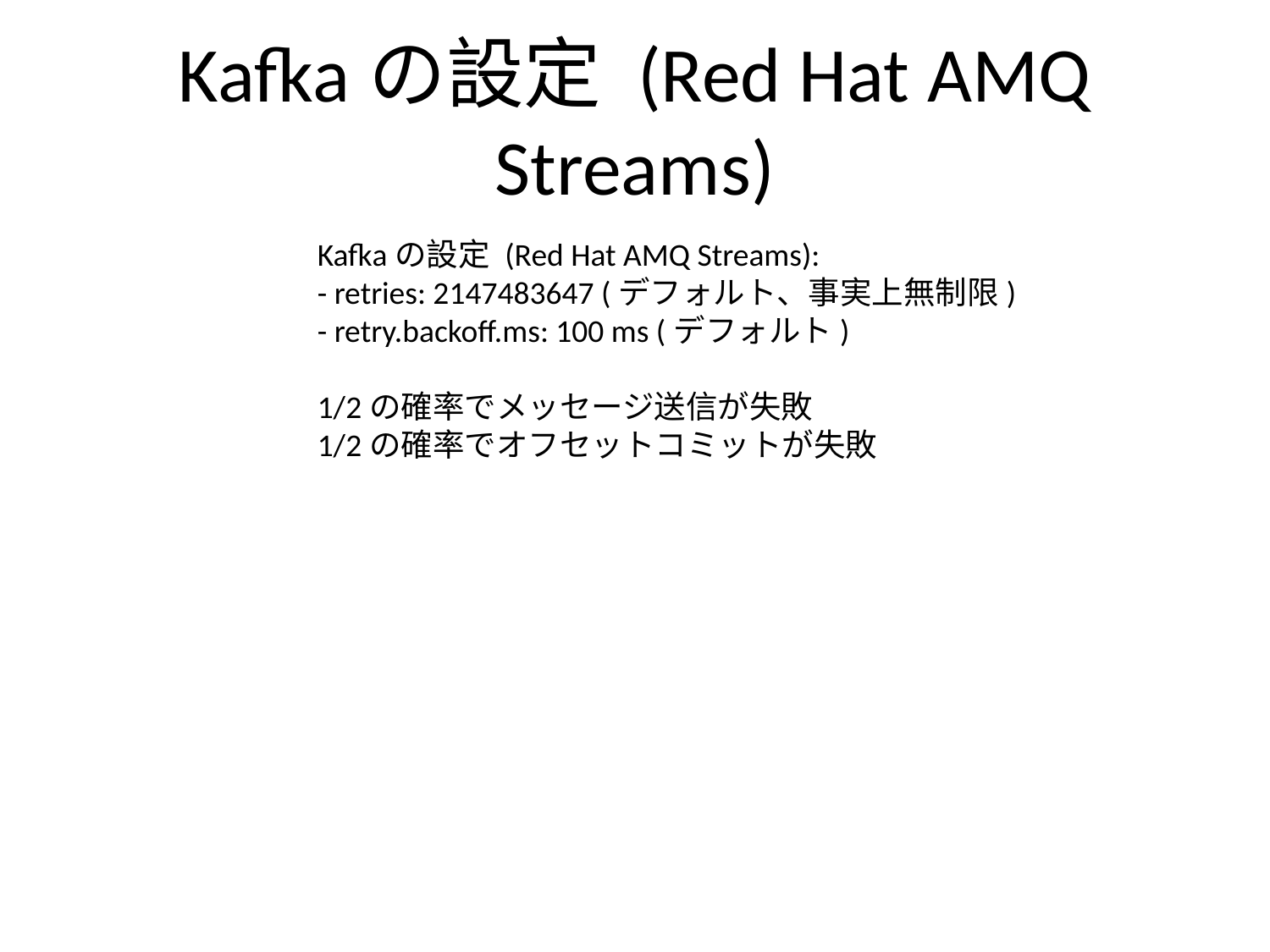

# Kafkaの設定 (Red Hat AMQ Streams)

Kafkaの設定 (Red Hat AMQ Streams):
- retries: 2147483647 (デフォルト、事実上無制限)
- retry.backoff.ms: 100 ms (デフォルト)

1/2の確率でメッセージ送信が失敗
1/2の確率でオフセットコミットが失敗